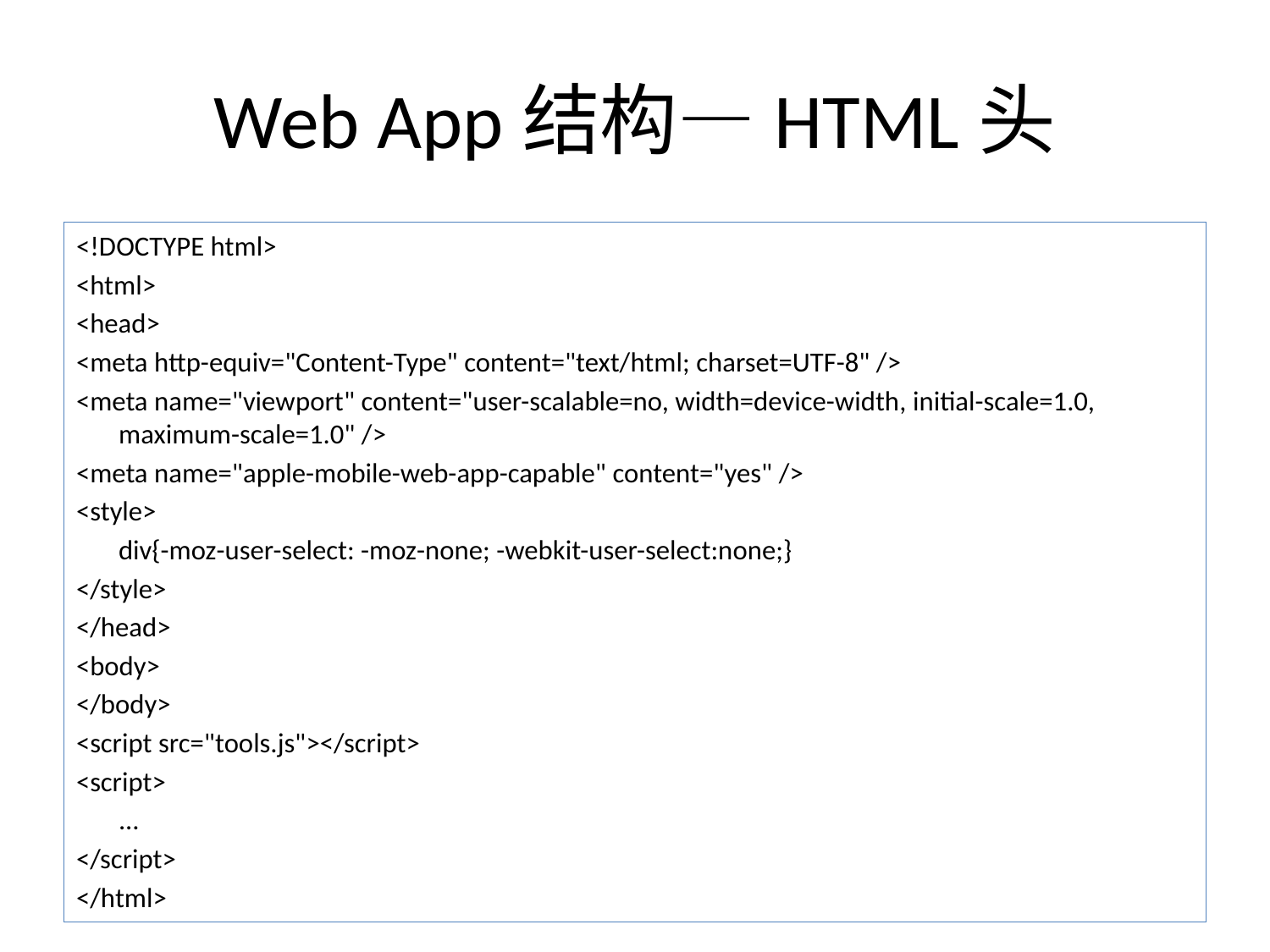

# Web App结构—HTML头
<!DOCTYPE html>
<html>
<head>
<meta http-equiv="Content-Type" content="text/html; charset=UTF-8" />
<meta name="viewport" content="user-scalable=no, width=device-width, initial-scale=1.0, maximum-scale=1.0" />
<meta name="apple-mobile-web-app-capable" content="yes" />
<style>
	div{-moz-user-select: -moz-none; -webkit-user-select:none;}
</style>
</head>
<body>
</body>
<script src="tools.js"></script>
<script>
	...
</script>
</html>